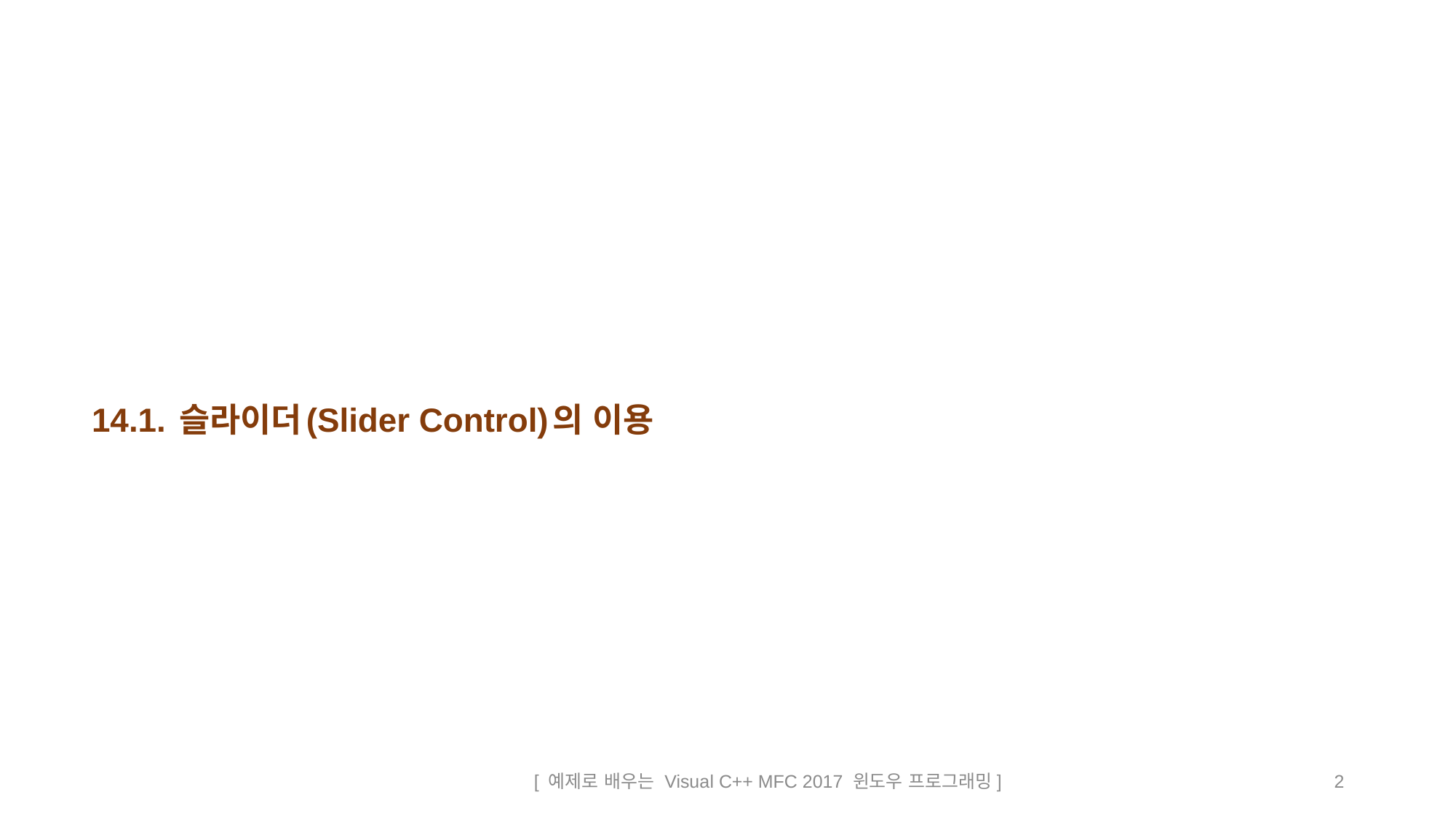

# 14.1. 슬라이더(Slider Control)의 이용
[ 예제로 배우는 Visual C++ MFC 2017 윈도우 프로그래밍]
2